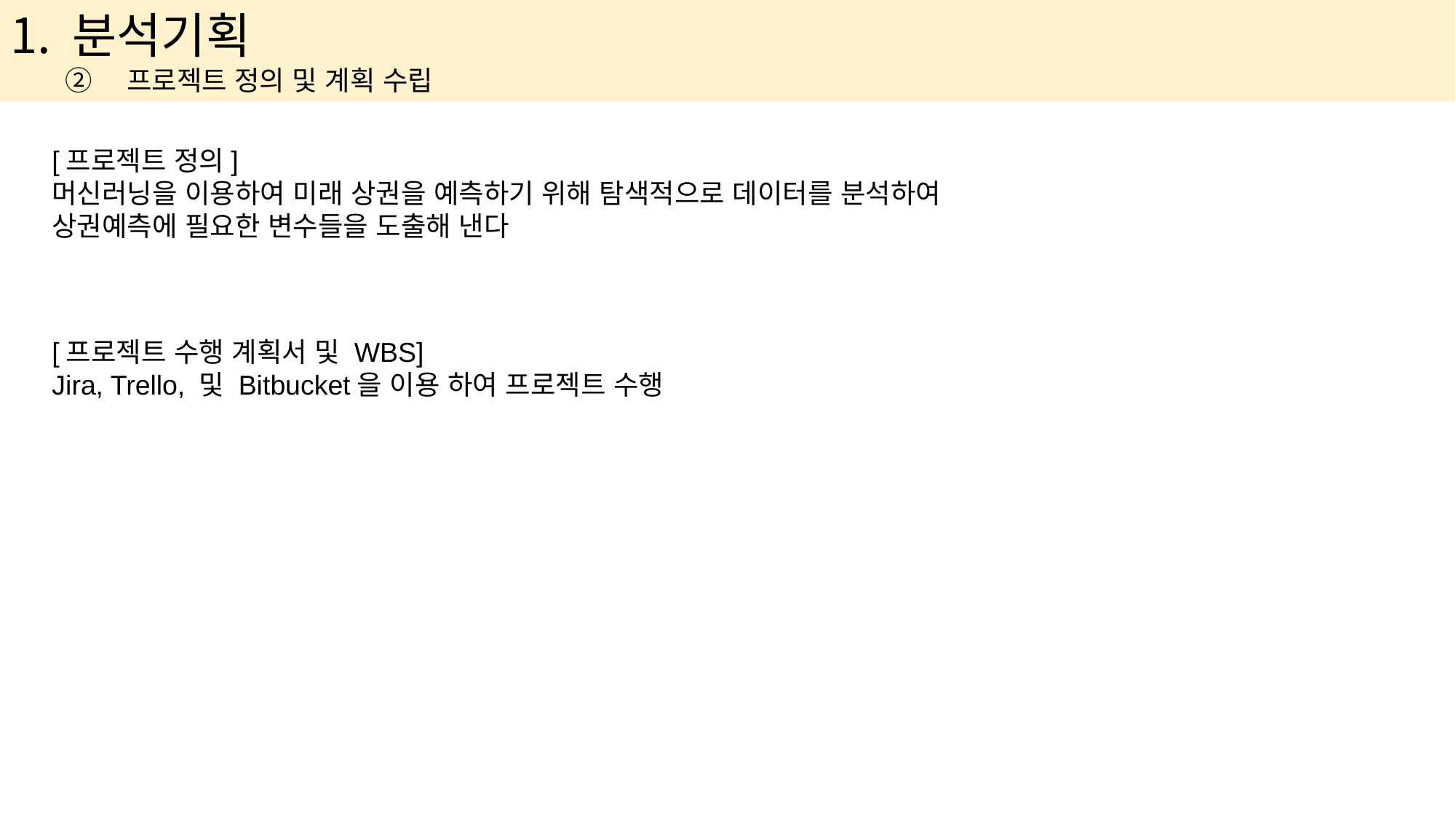

분석기획
프로젝트 정의 및 계획 수립
[프로젝트 정의]
머신러닝을 이용하여 미래 상권을 예측하기 위해 탐색적으로 데이터를 분석하여 상권예측에 필요한 변수들을 도출해 낸다
[프로젝트 수행 계획서 및 WBS]
Jira, Trello, 및 Bitbucket을 이용 하여 프로젝트 수행